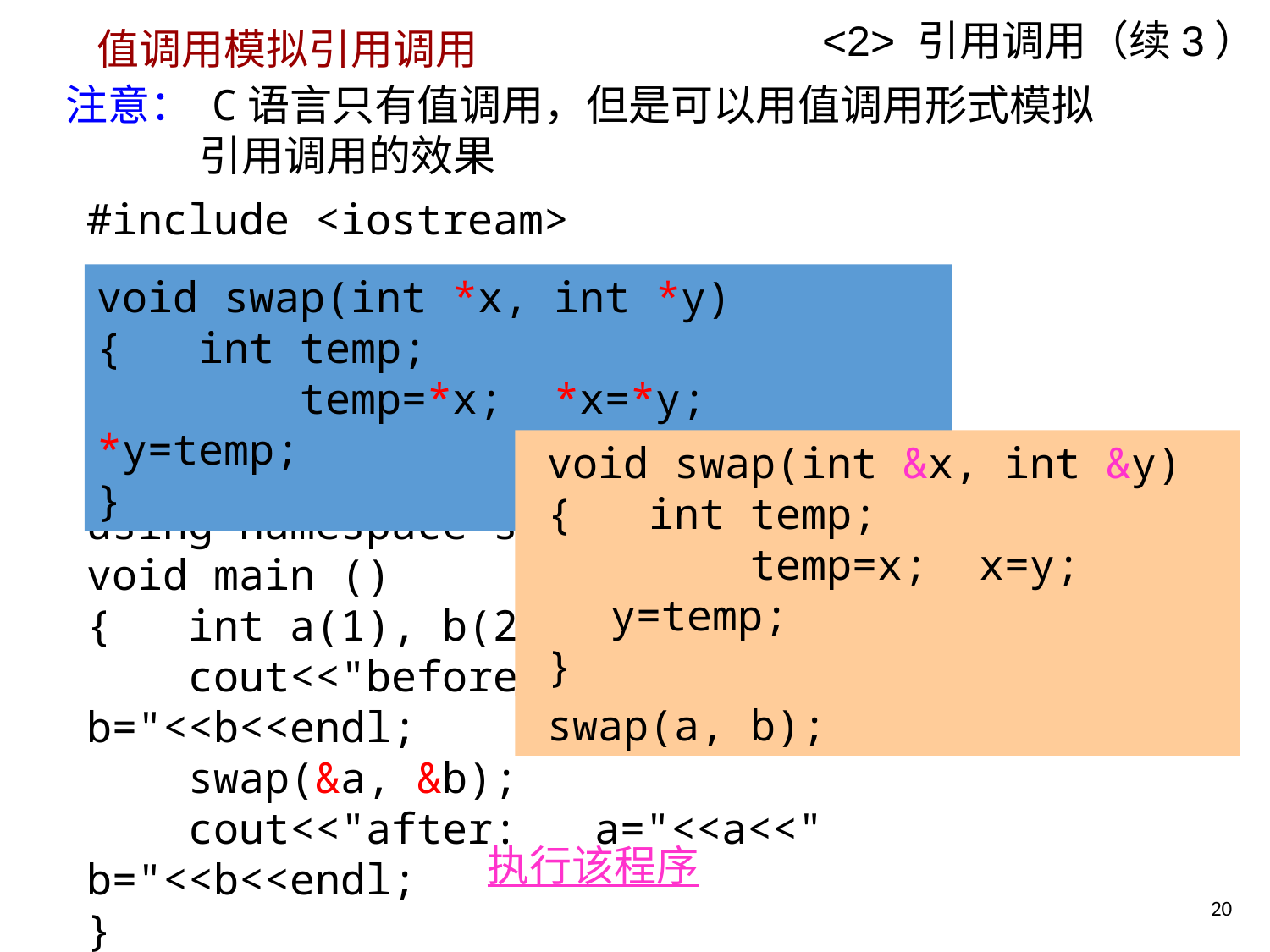

# <2> 引用调用（续3）
值调用模拟引用调用
注意： C语言只有值调用，但是可以用值调用形式模拟
             引用调用的效果
#include <iostream>

using namespace std;
void main ()
{   int a(1), b(2);
    cout<<"before:  a="<<a<<"   b="<<b<<endl;
    swap(&a, &b);
    cout<<"after:   a="<<a<<"   b="<<b<<endl;
}
void swap(int *x, int *y)
{   int temp;
        temp=*x;  *x=*y;  *y=temp;
}
void swap(int &x, int &y)
{   int temp;
        temp=x;  x=y;  y=temp;
}
swap(a, b);
执行该程序
20